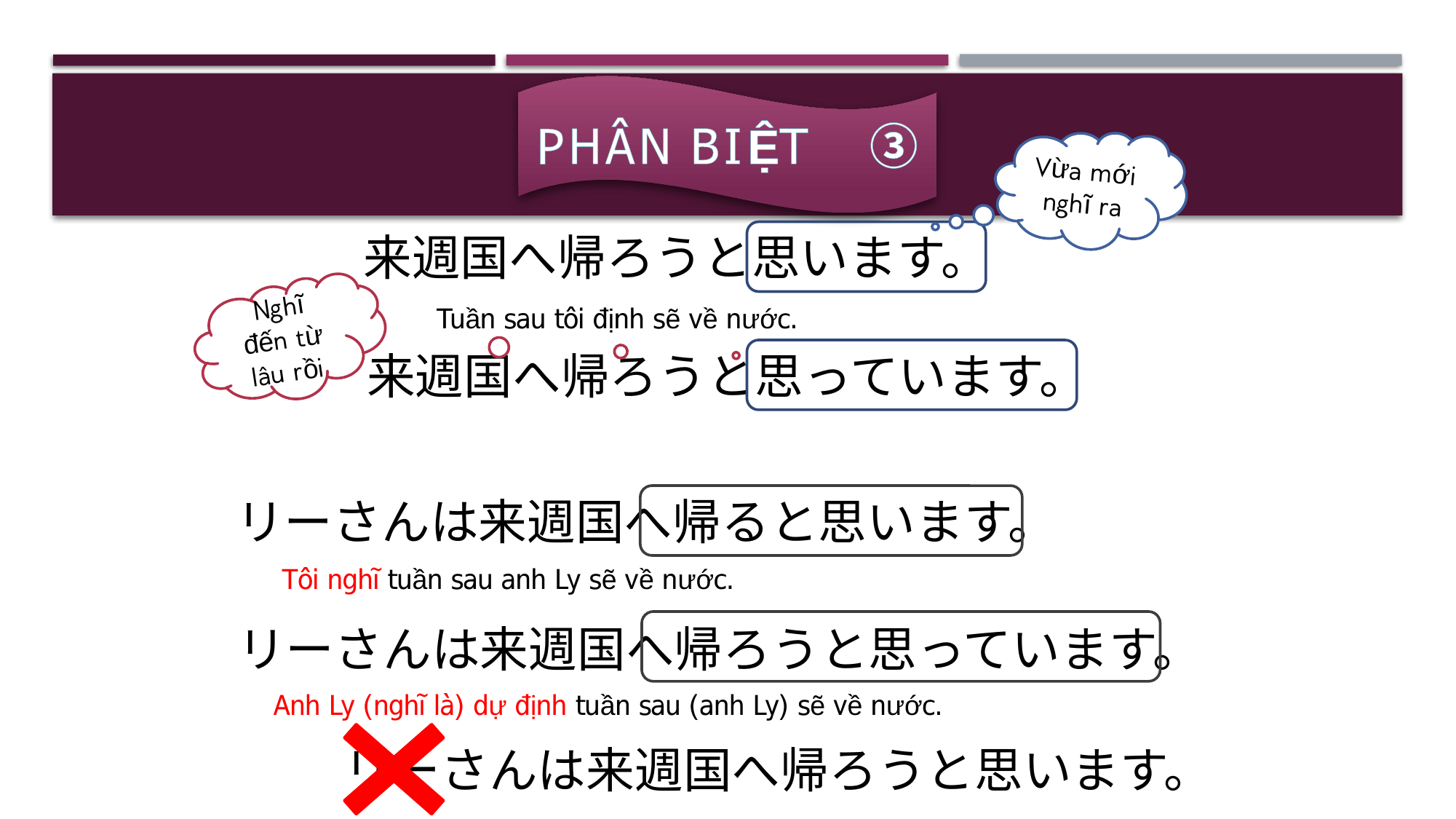

PHÂN BIỆT　③
Vừa mới nghĩ ra
来週国へ帰ろうと思います。

Nghĩ đến từ lâu rồi
Tuần sau tôi định sẽ về nước.
来週国へ帰ろうと思っています。

リーさんは来週国へ帰ると思います。

Tôi nghĩ tuần sau anh Ly sẽ về nước.

リーさんは来週国へ帰ろうと思っています。
Anh Ly (nghĩ là) dự định tuần sau (anh Ly) sẽ về nước.

リーさんは来週国へ帰ろうと思います。